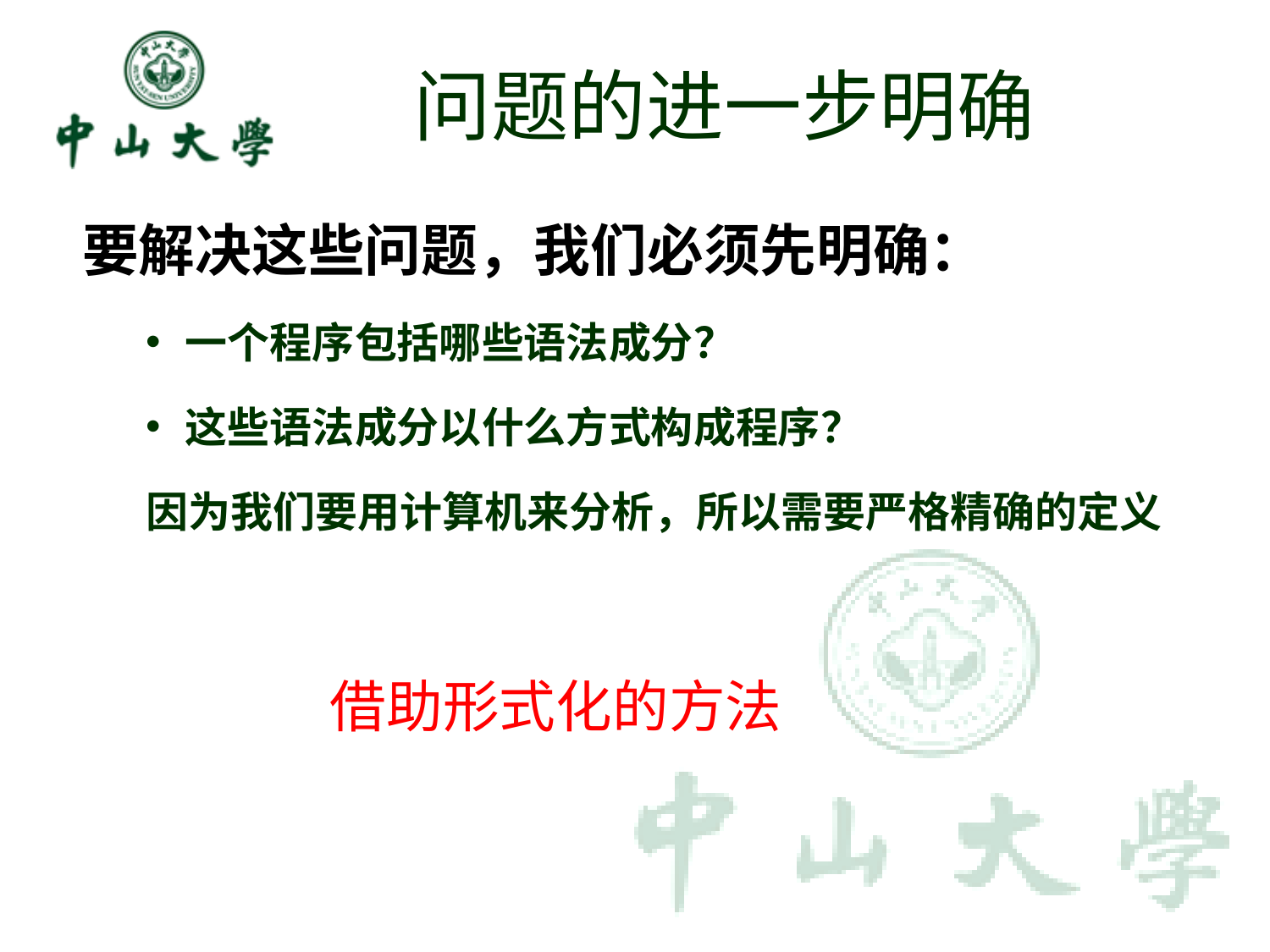

# 问题的进一步明确
要解决这些问题，我们必须先明确：
一个程序包括哪些语法成分？
这些语法成分以什么方式构成程序？
因为我们要用计算机来分析，所以需要严格精确的定义

借助形式化的方法